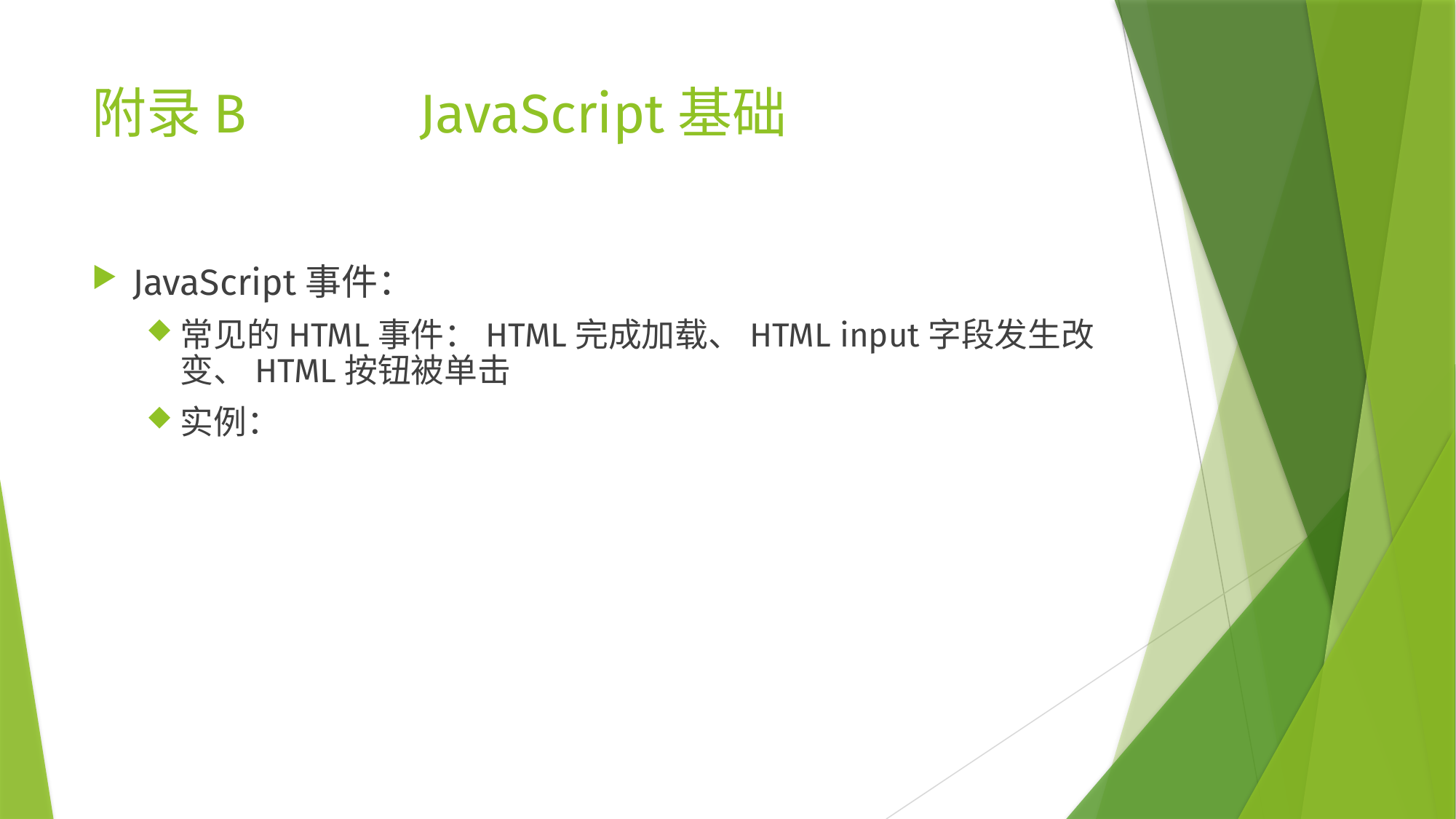

# 附录B		JavaScript基础
JavaScript事件：
常见的HTML事件：HTML完成加载、HTML input字段发生改变、HTML按钮被单击
实例：